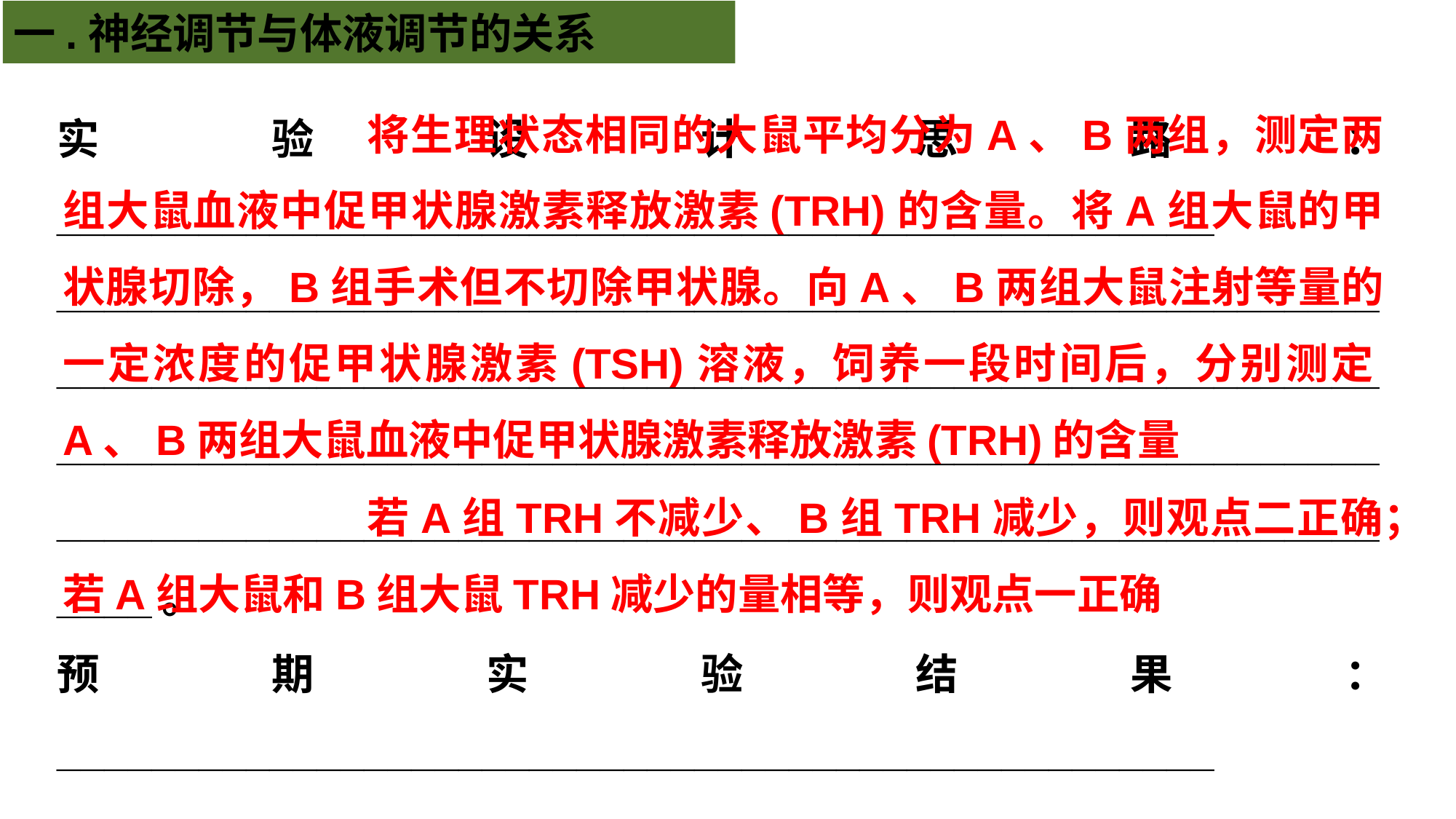

一.神经调节与体液调节的关系
　　　　　　　将生理状态相同的大鼠平均分为A、B两组，测定两组大鼠血液中促甲状腺激素释放激素(TRH)的含量。将A组大鼠的甲状腺切除，B组手术但不切除甲状腺。向A、B两组大鼠注射等量的一定浓度的促甲状腺激素(TSH)溶液，饲养一段时间后，分别测定A、B两组大鼠血液中促甲状腺激素释放激素(TRH)的含量
实验设计思路：_________________________________________________
____________________________________________________________________________________________________________________________________________________________________________________________________________________________________。
预期实验结果：_________________________________________________
______________________________________________。
　　　　　　　若A组TRH不减少、B组TRH减少，则观点二正确；若A组大鼠和B组大鼠TRH减少的量相等，则观点一正确